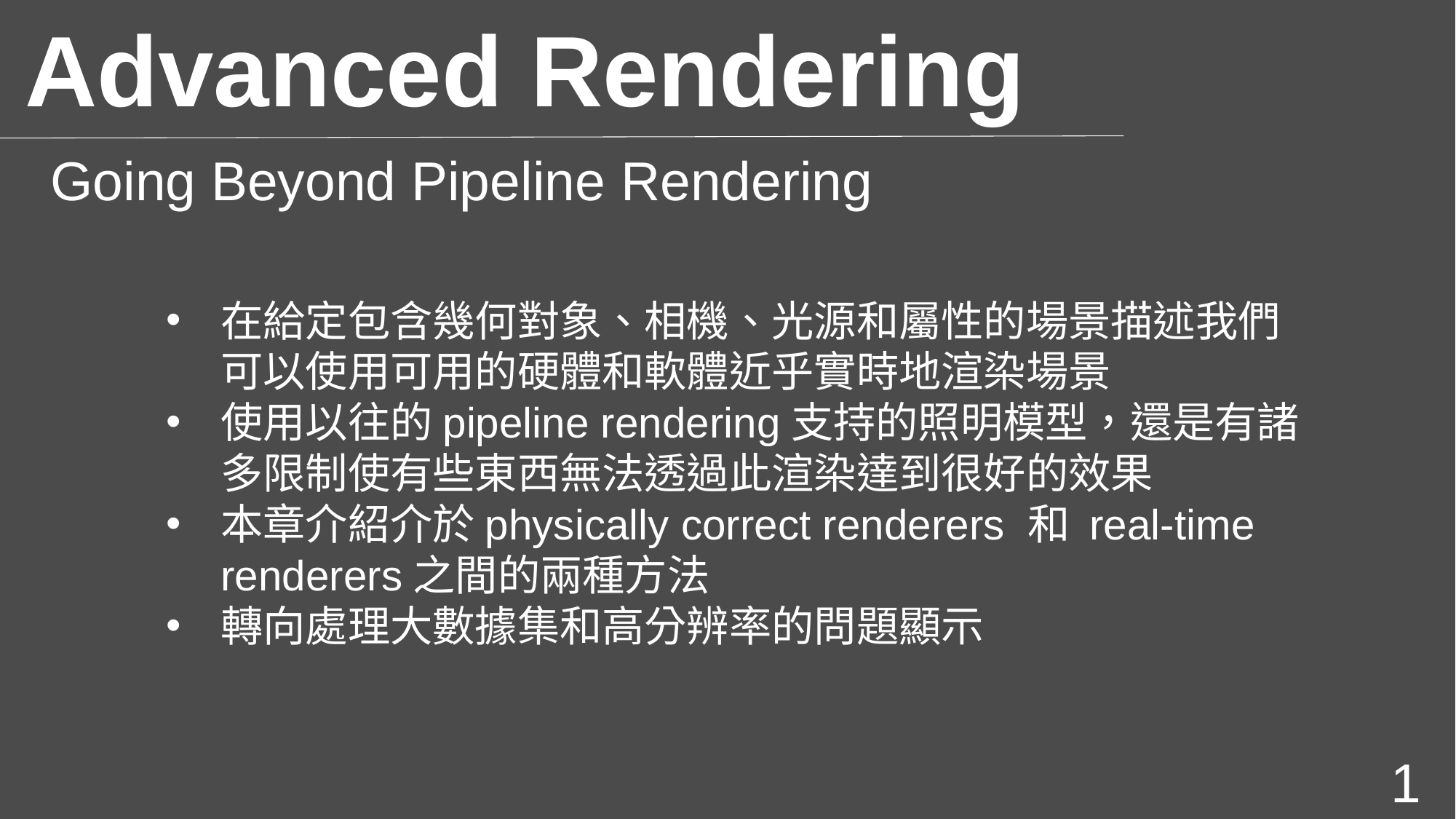

# Advanced Rendering

Going Beyond Pipeline Rendering
在給定包含幾何對象、相機、光源和屬性的場景描述我們可以使用可用的硬體和軟體近乎實時地渲染場景
使用以往的pipeline rendering支持的照明模型，還是有諸多限制使有些東西無法透過此渲染達到很好的效果
本章介紹介於physically correct renderers 和 real-time renderers之間的兩種方法
轉向處理大數據集和高分辨率的問題顯示
1